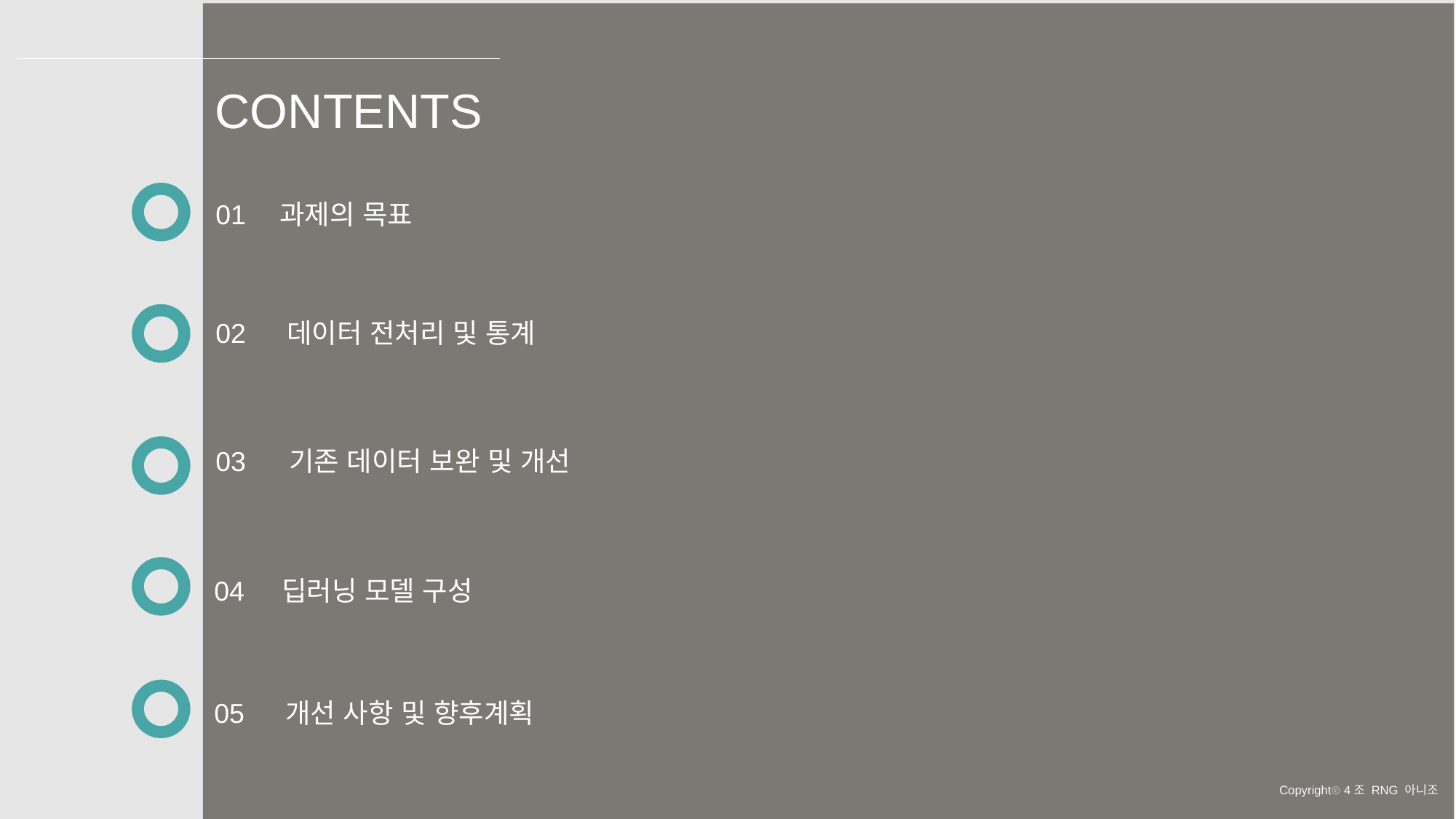

CONTENTS

01
과제의 목표

02
데이터 전처리 및 통계
03
기존 데이터 보완 및 개선

04
딥러닝 모델 구성

05
개선 사항 및 향후계획
Copyrightⓒ 4조 RNG 아니조